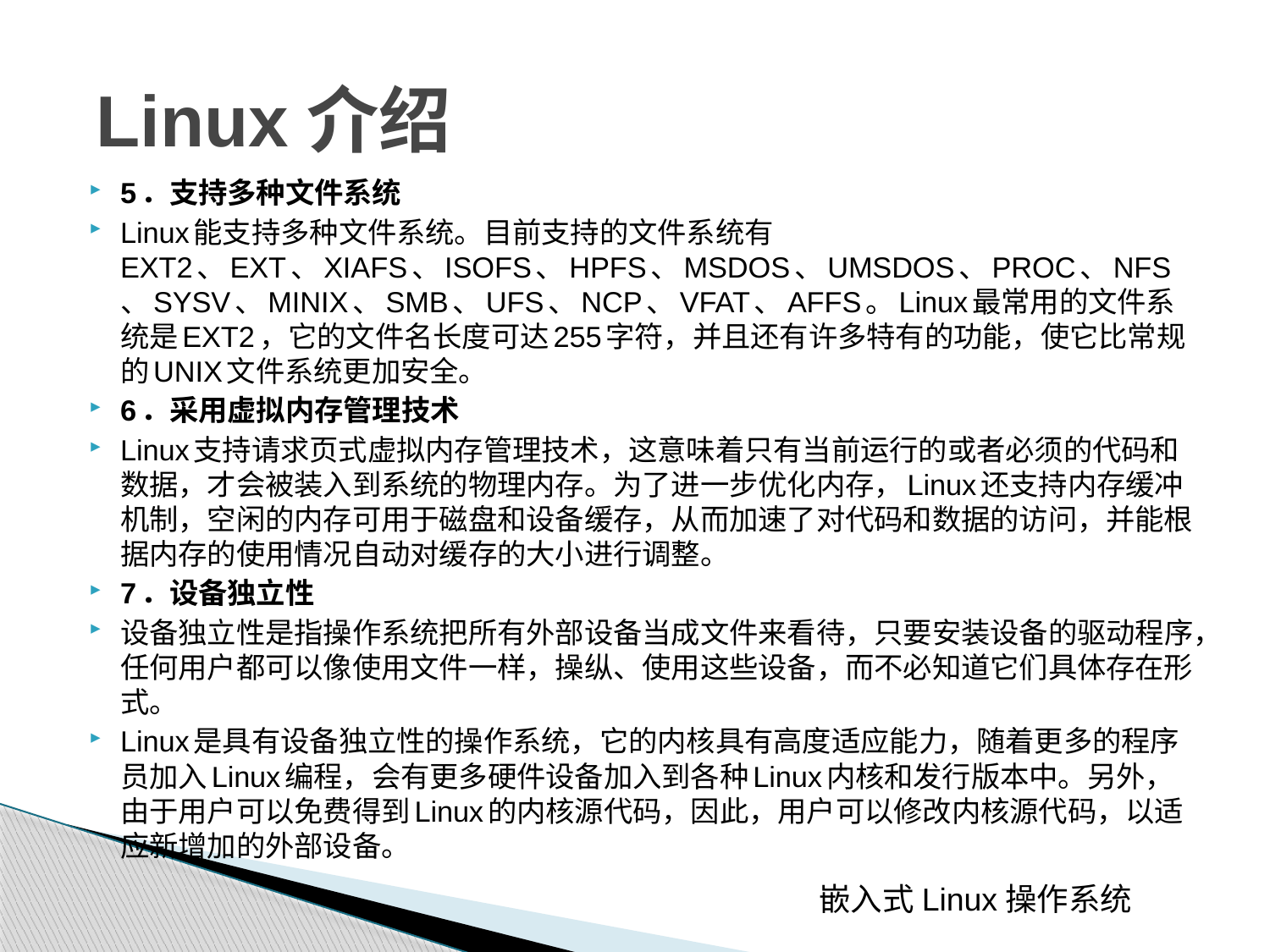

# Linux介绍
5．支持多种文件系统
Linux能支持多种文件系统。目前支持的文件系统有EXT2、EXT、XIAFS、ISOFS、HPFS、MSDOS、UMSDOS、PROC、NFS、SYSV、MINIX、SMB、UFS、NCP、VFAT、AFFS。Linux最常用的文件系统是EXT2，它的文件名长度可达255字符，并且还有许多特有的功能，使它比常规的UNIX文件系统更加安全。
6．采用虚拟内存管理技术
Linux支持请求页式虚拟内存管理技术，这意味着只有当前运行的或者必须的代码和数据，才会被装入到系统的物理内存。为了进一步优化内存，Linux还支持内存缓冲机制，空闲的内存可用于磁盘和设备缓存，从而加速了对代码和数据的访问，并能根据内存的使用情况自动对缓存的大小进行调整。
7．设备独立性
设备独立性是指操作系统把所有外部设备当成文件来看待，只要安装设备的驱动程序，任何用户都可以像使用文件一样，操纵、使用这些设备，而不必知道它们具体存在形式。
Linux是具有设备独立性的操作系统，它的内核具有高度适应能力，随着更多的程序员加入Linux编程，会有更多硬件设备加入到各种Linux内核和发行版本中。另外，由于用户可以免费得到Linux的内核源代码，因此，用户可以修改内核源代码，以适应新增加的外部设备。

         嵌入式Linux操作系统